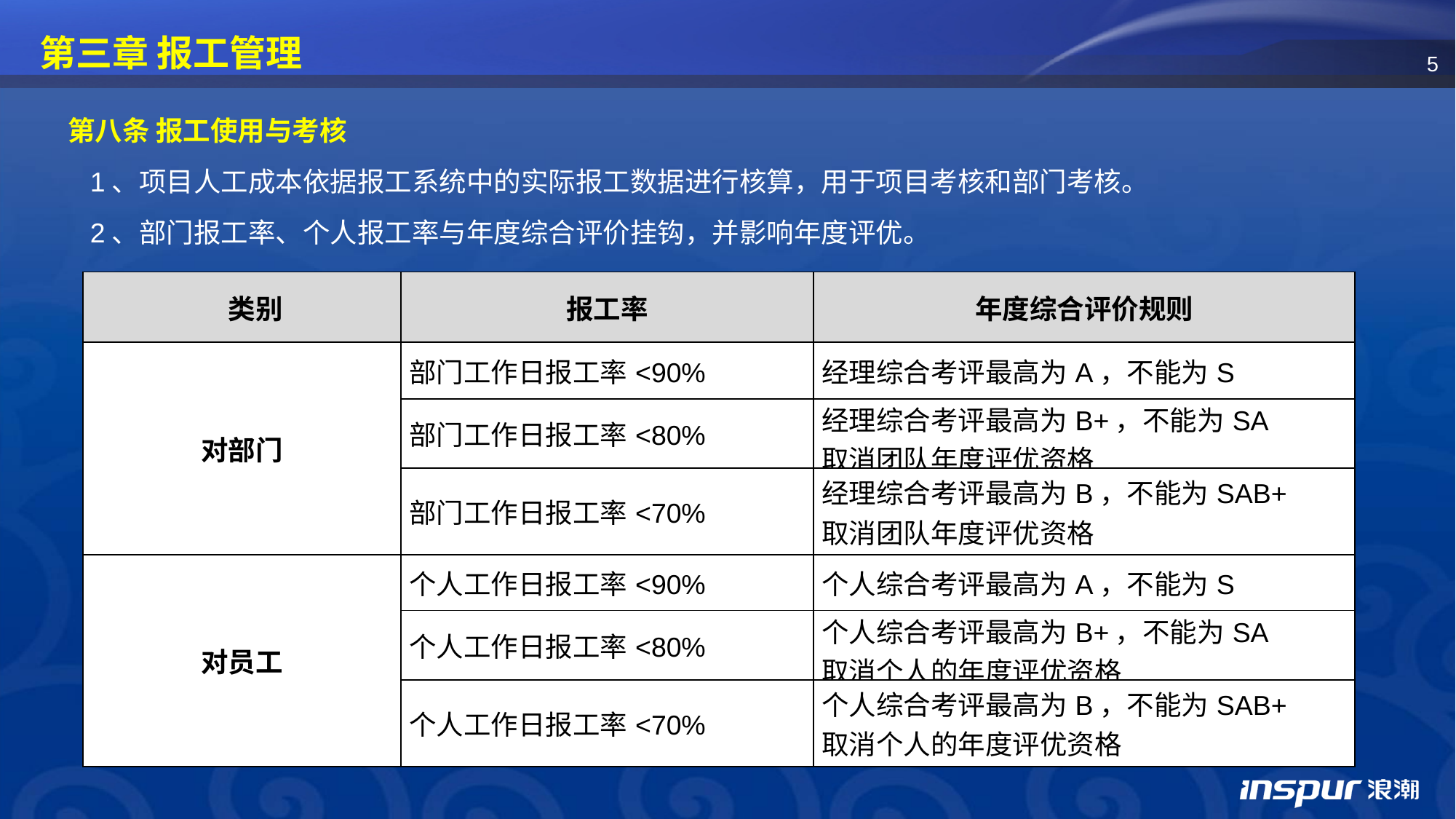

第三章 报工管理
第八条 报工使用与考核
1、项目人工成本依据报工系统中的实际报工数据进行核算，用于项目考核和部门考核。
2、部门报工率、个人报工率与年度综合评价挂钩，并影响年度评优。
| 类别 | 报工率 | 年度综合评价规则 |
| --- | --- | --- |
| 对部门 | 部门工作日报工率<90% | 经理综合考评最高为A，不能为S |
|  | 部门工作日报工率<80% | 经理综合考评最高为B+，不能为SA 取消团队年度评优资格 |
|  | 部门工作日报工率<70% | 经理综合考评最高为B，不能为SAB+ 取消团队年度评优资格 |
| 对员工 | 个人工作日报工率<90% | 个人综合考评最高为A，不能为S |
|  | 个人工作日报工率<80% | 个人综合考评最高为B+，不能为SA 取消个人的年度评优资格 |
|  | 个人工作日报工率<70% | 个人综合考评最高为B，不能为SAB+ 取消个人的年度评优资格 |